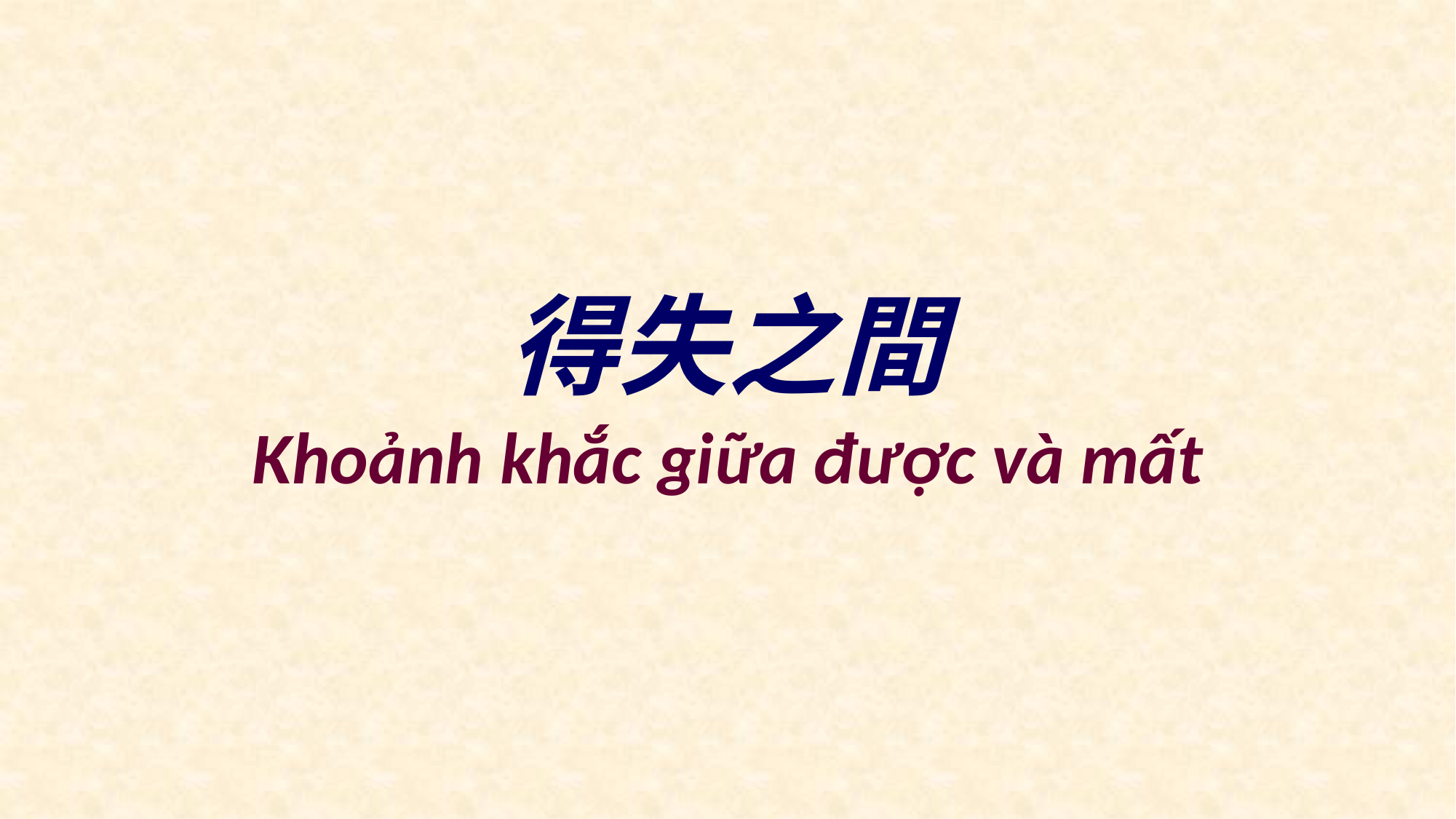

# 得失之間
Khoảnh khắc giữa được và mất